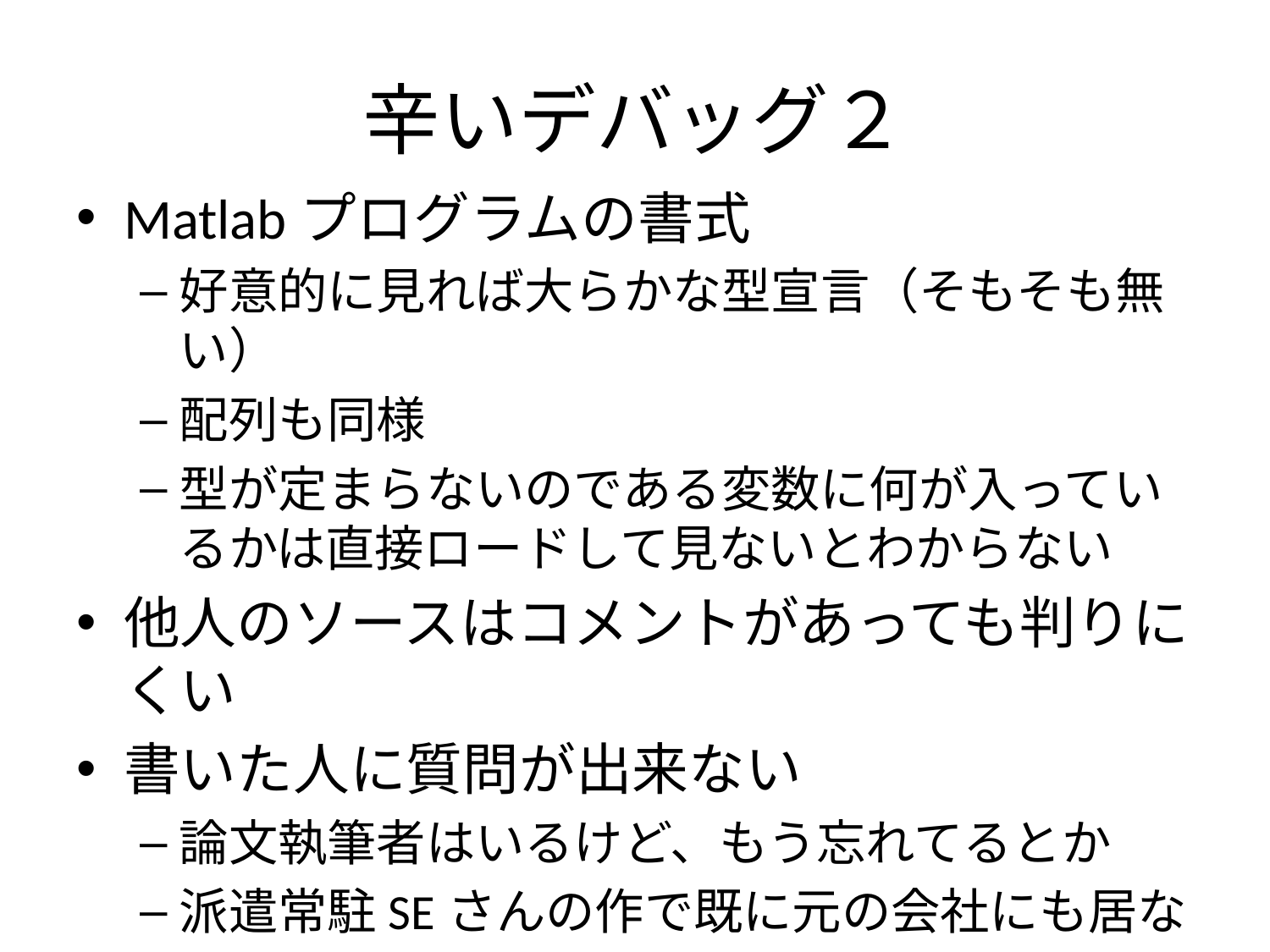

# 辛いデバッグ２
Matlabプログラムの書式
好意的に見れば大らかな型宣言（そもそも無い）
配列も同様
型が定まらないのである変数に何が入っているかは直接ロードして見ないとわからない
他人のソースはコメントがあっても判りにくい
書いた人に質問が出来ない
論文執筆者はいるけど、もう忘れてるとか
派遣常駐SEさんの作で既に元の会社にも居ない